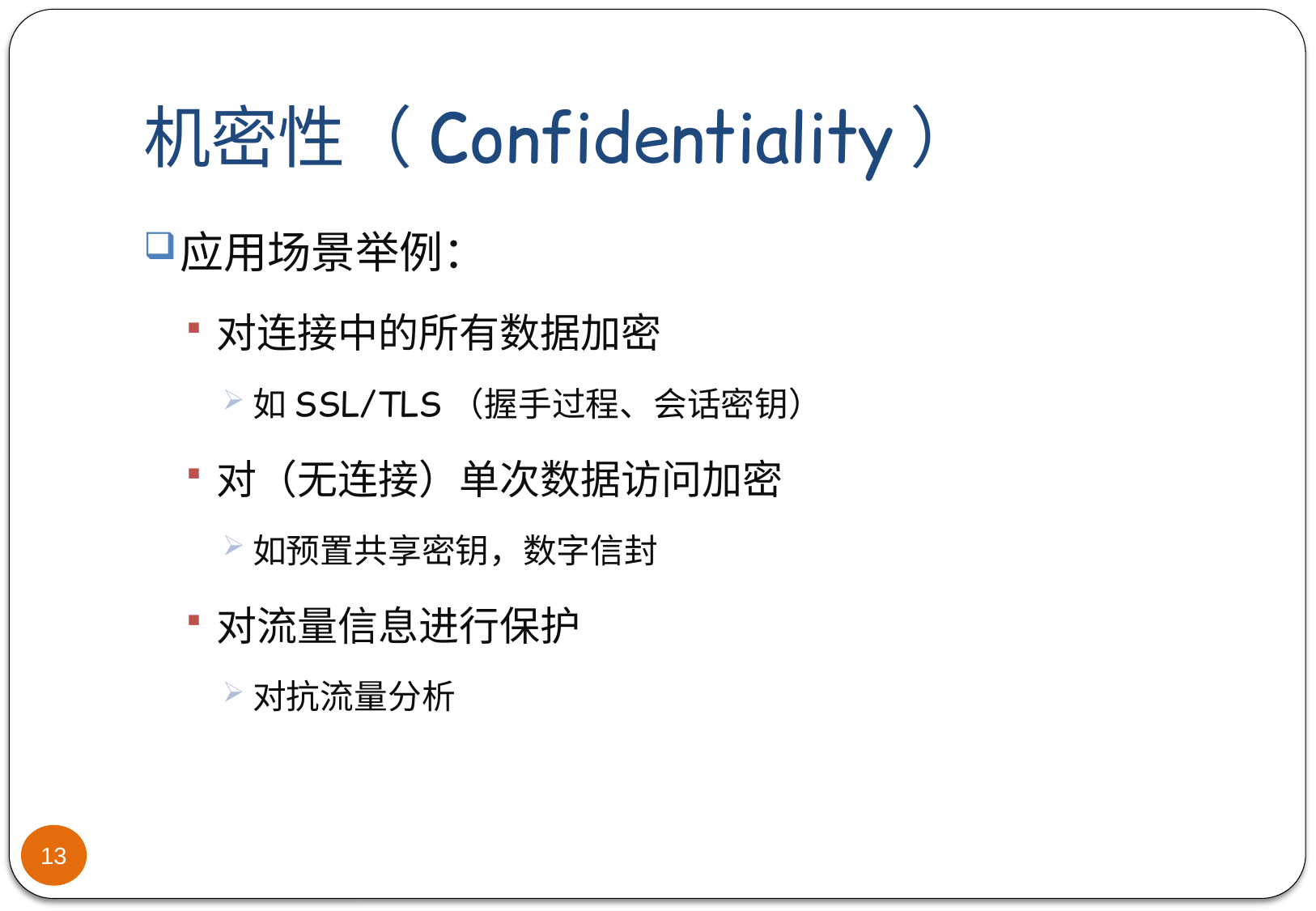

# 机密性（Confidentiality）
应用场景举例：
对连接中的所有数据加密
如SSL/TLS（握手过程、会话密钥）
对（无连接）单次数据访问加密
如预置共享密钥，数字信封
对流量信息进行保护
对抗流量分析

13